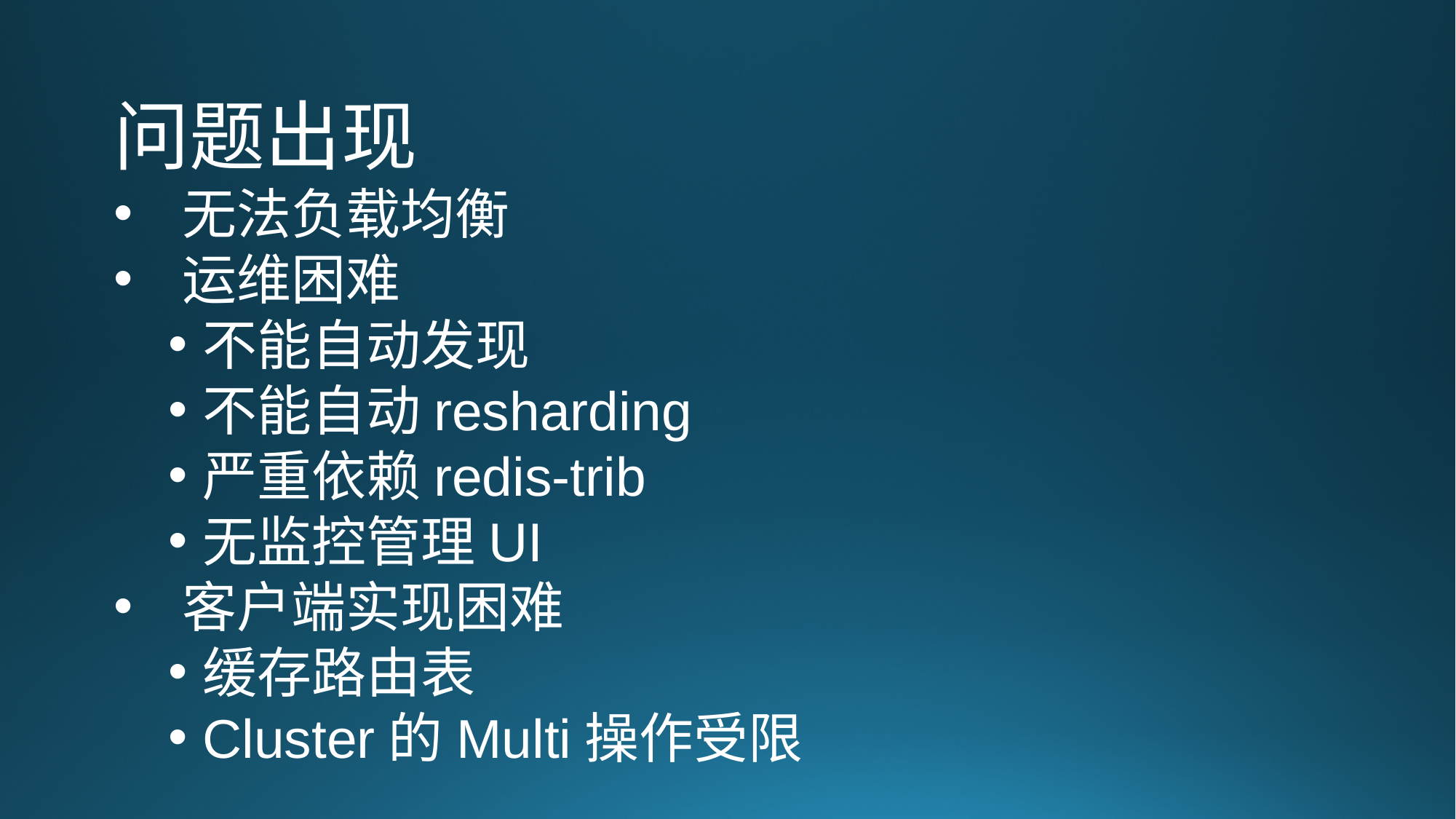

问题出现
无法负载均衡
运维困难
不能自动发现
不能自动resharding
严重依赖redis-trib
无监控管理UI
客户端实现困难
缓存路由表
Cluster的Multi操作受限